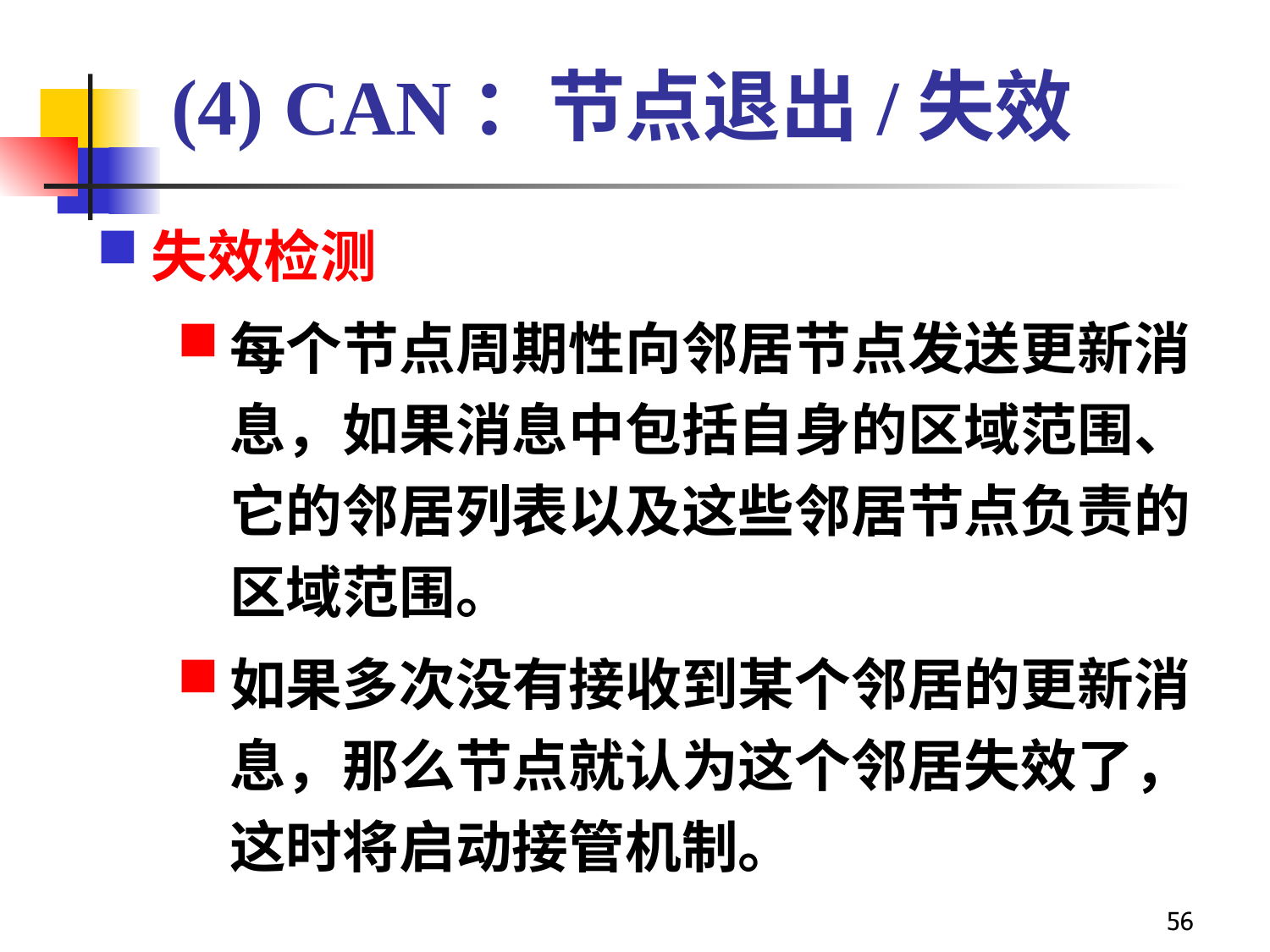

# (4) CAN：节点退出/失效
失效检测
每个节点周期性向邻居节点发送更新消息，如果消息中包括自身的区域范围、它的邻居列表以及这些邻居节点负责的区域范围。
如果多次没有接收到某个邻居的更新消息，那么节点就认为这个邻居失效了，这时将启动接管机制。
56